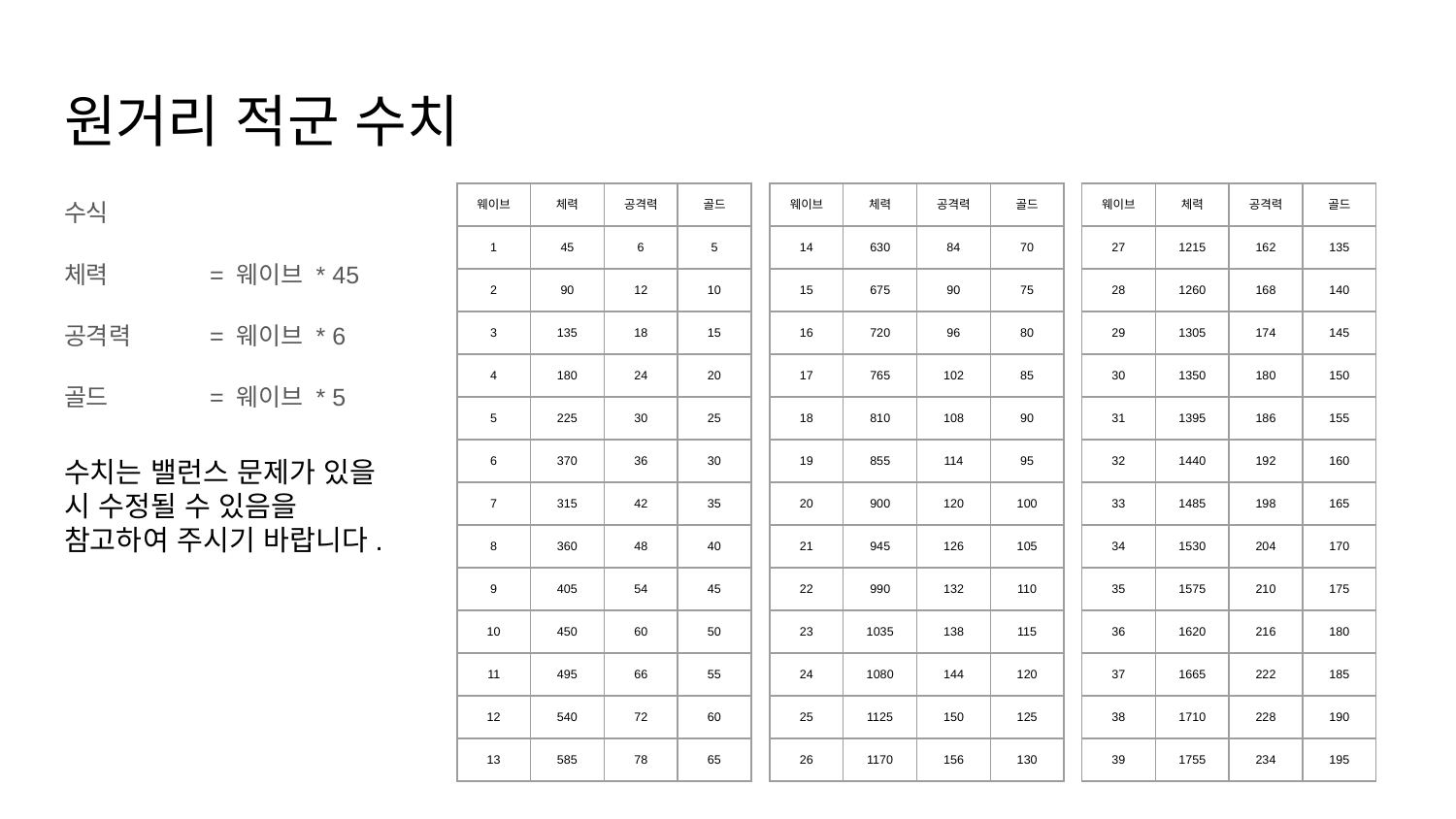

# 원거리 적군 수치
| 웨이브 | 체력 | 공격력 | 골드 |
| --- | --- | --- | --- |
| 1 | 45 | 6 | 5 |
| 2 | 90 | 12 | 10 |
| 3 | 135 | 18 | 15 |
| 4 | 180 | 24 | 20 |
| 5 | 225 | 30 | 25 |
| 6 | 370 | 36 | 30 |
| 7 | 315 | 42 | 35 |
| 8 | 360 | 48 | 40 |
| 9 | 405 | 54 | 45 |
| 10 | 450 | 60 | 50 |
| 11 | 495 | 66 | 55 |
| 12 | 540 | 72 | 60 |
| 13 | 585 | 78 | 65 |
| 웨이브 | 체력 | 공격력 | 골드 |
| --- | --- | --- | --- |
| 14 | 630 | 84 | 70 |
| 15 | 675 | 90 | 75 |
| 16 | 720 | 96 | 80 |
| 17 | 765 | 102 | 85 |
| 18 | 810 | 108 | 90 |
| 19 | 855 | 114 | 95 |
| 20 | 900 | 120 | 100 |
| 21 | 945 | 126 | 105 |
| 22 | 990 | 132 | 110 |
| 23 | 1035 | 138 | 115 |
| 24 | 1080 | 144 | 120 |
| 25 | 1125 | 150 | 125 |
| 26 | 1170 | 156 | 130 |
| 웨이브 | 체력 | 공격력 | 골드 |
| --- | --- | --- | --- |
| 27 | 1215 | 162 | 135 |
| 28 | 1260 | 168 | 140 |
| 29 | 1305 | 174 | 145 |
| 30 | 1350 | 180 | 150 |
| 31 | 1395 | 186 | 155 |
| 32 | 1440 | 192 | 160 |
| 33 | 1485 | 198 | 165 |
| 34 | 1530 | 204 | 170 |
| 35 | 1575 | 210 | 175 |
| 36 | 1620 | 216 | 180 |
| 37 | 1665 | 222 | 185 |
| 38 | 1710 | 228 | 190 |
| 39 | 1755 | 234 | 195 |
수식
체력	= 웨이브 * 45
공격력	= 웨이브 * 6
골드	= 웨이브 * 5
수치는 밸런스 문제가 있을 시 수정될 수 있음을 참고하여 주시기 바랍니다.